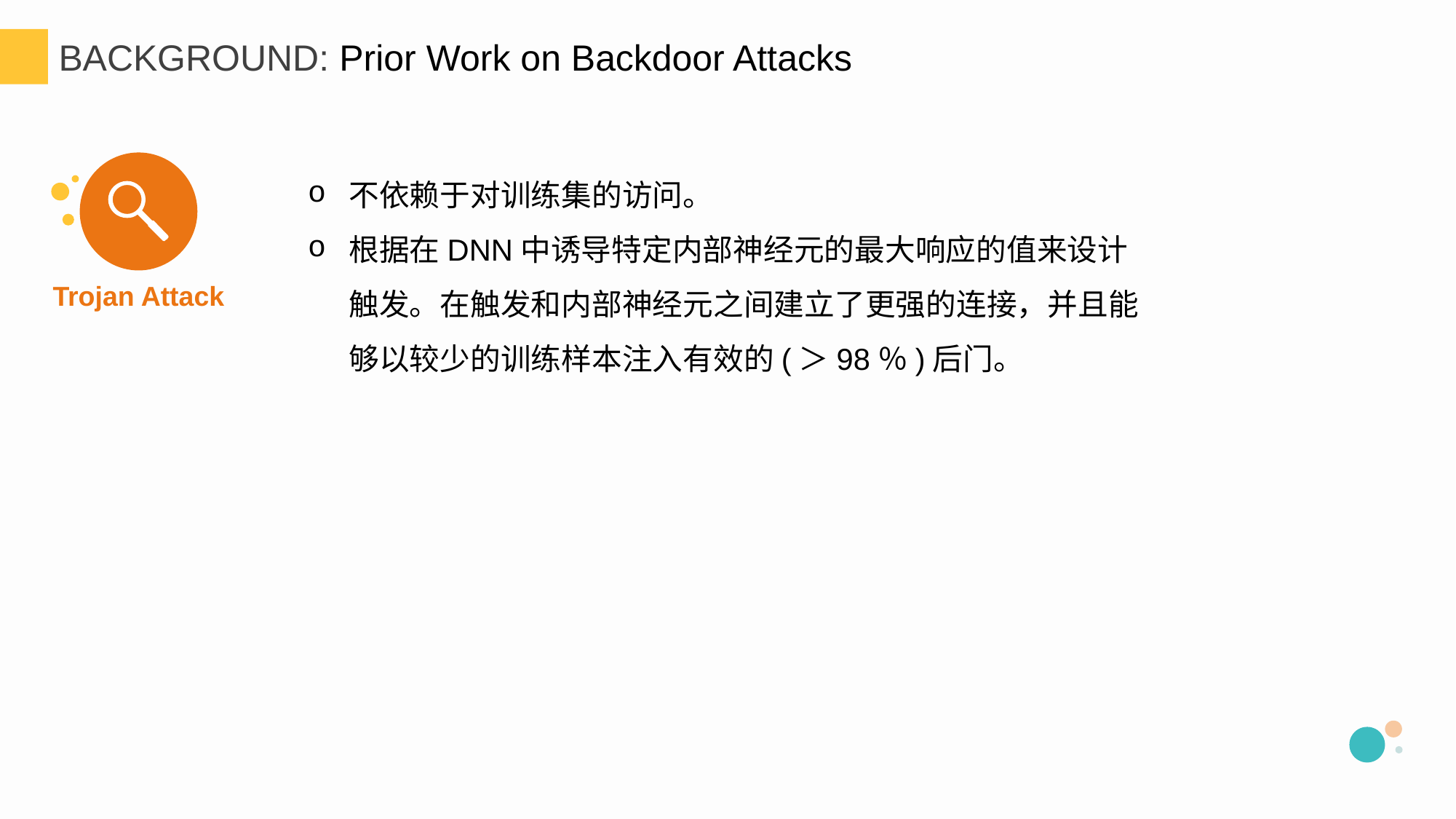

BACKGROUND: Prior Work on Backdoor Attacks

不依赖于对训练集的访问。
根据在DNN中诱导特定内部神经元的最大响应的值来设计触发。在触发和内部神经元之间建立了更强的连接，并且能够以较少的训练样本注入有效的(＞98％)后门。

Trojan Attack
8